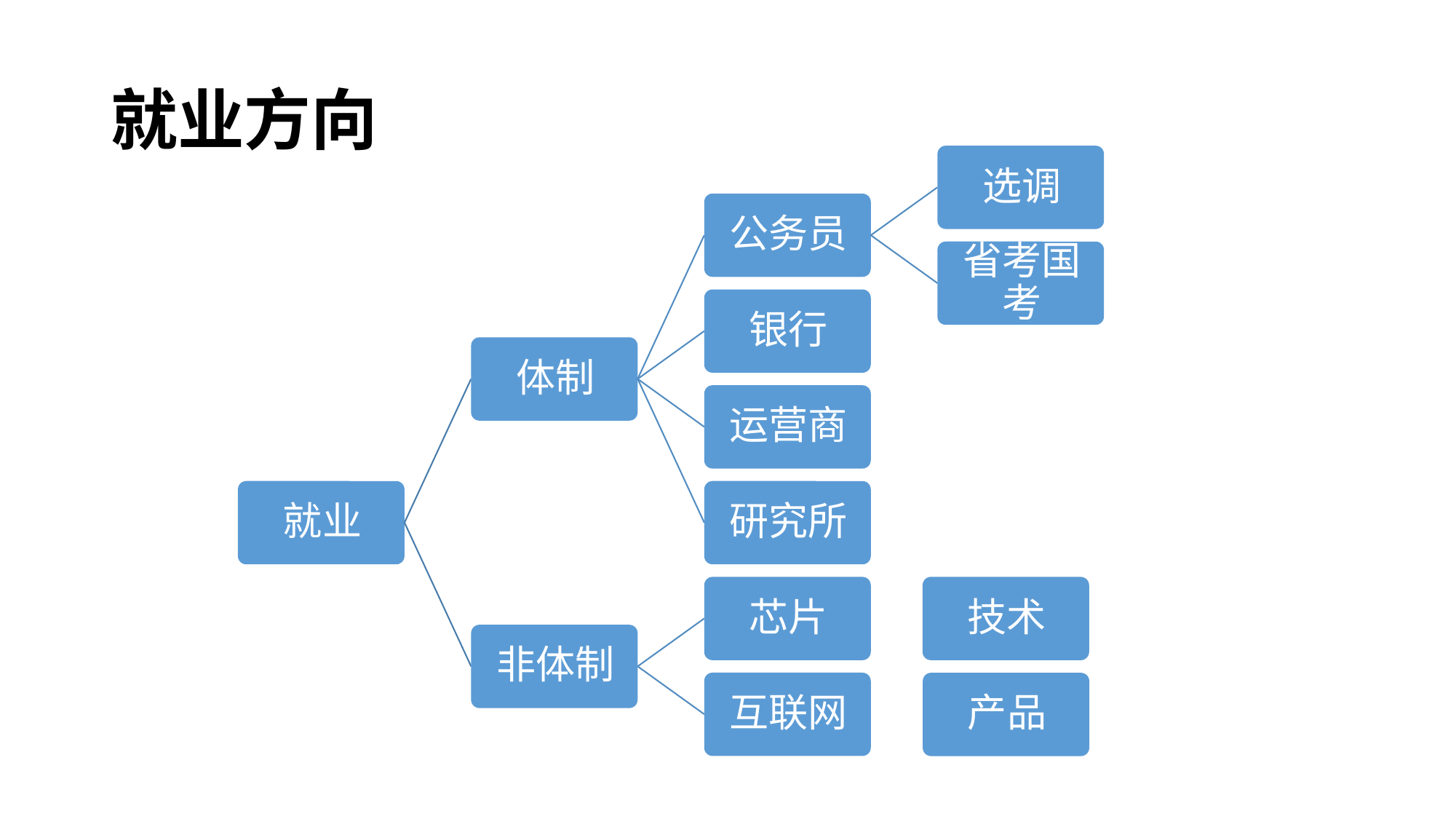

# 就业方向
就业

体制

公务员

选调

省考国考

银行

运营商

研究所

非体制

芯片

互联网
技术
产品